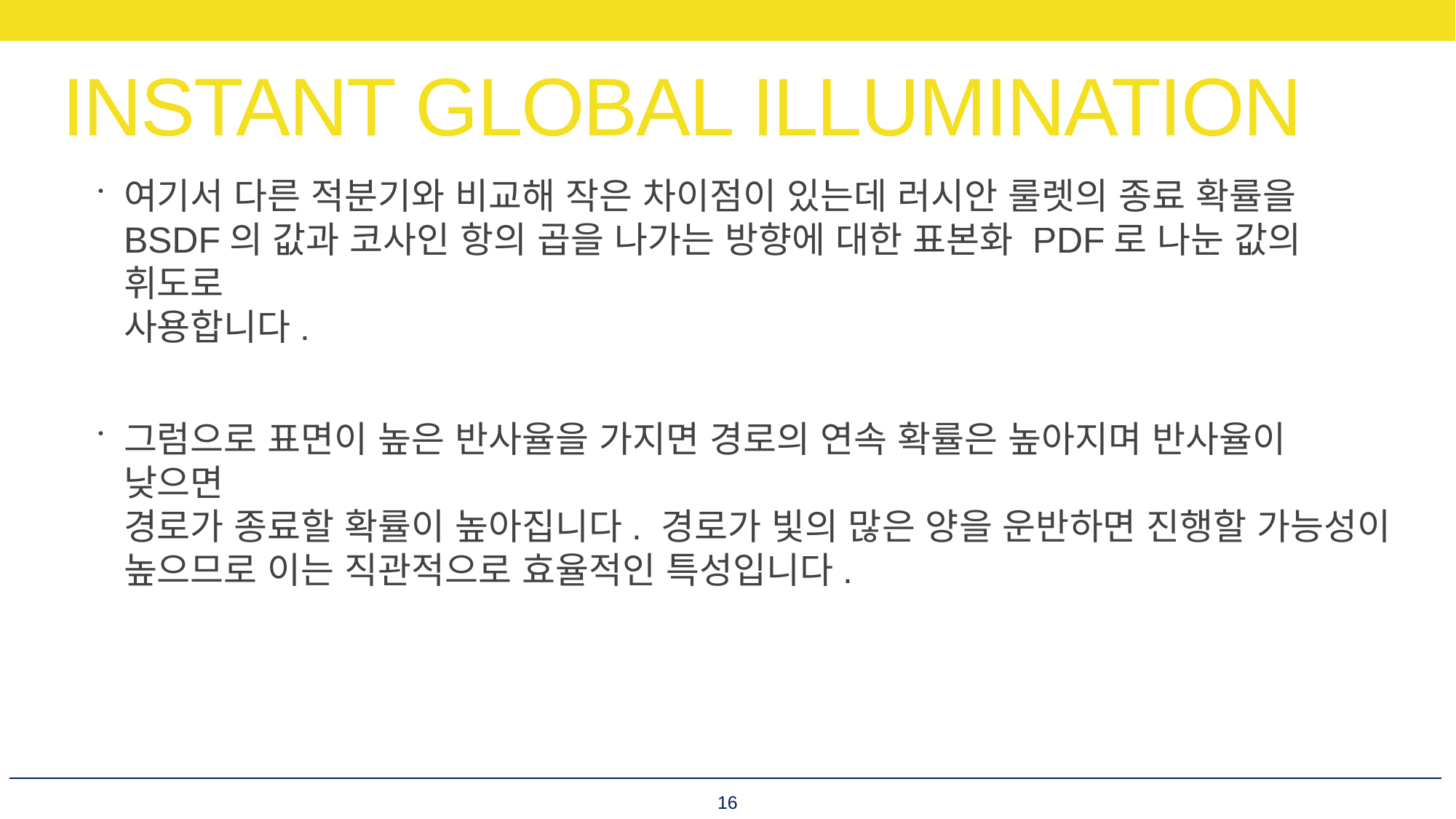

# INSTANT GLOBAL ILLUMINATION
여기서 다른 적분기와 비교해 작은 차이점이 있는데 러시안 룰렛의 종료 확률을
BSDF의 값과 코사인 항의 곱을 나가는 방향에 대한 표본화 PDF로 나눈 값의 휘도로
사용합니다.

그럼으로 표면이 높은 반사율을 가지면 경로의 연속 확률은 높아지며 반사율이 낮으면
경로가 종료할 확률이 높아집니다. 경로가 빛의 많은 양을 운반하면 진행할 가능성이 높으므로 이는 직관적으로 효율적인 특성입니다.

16